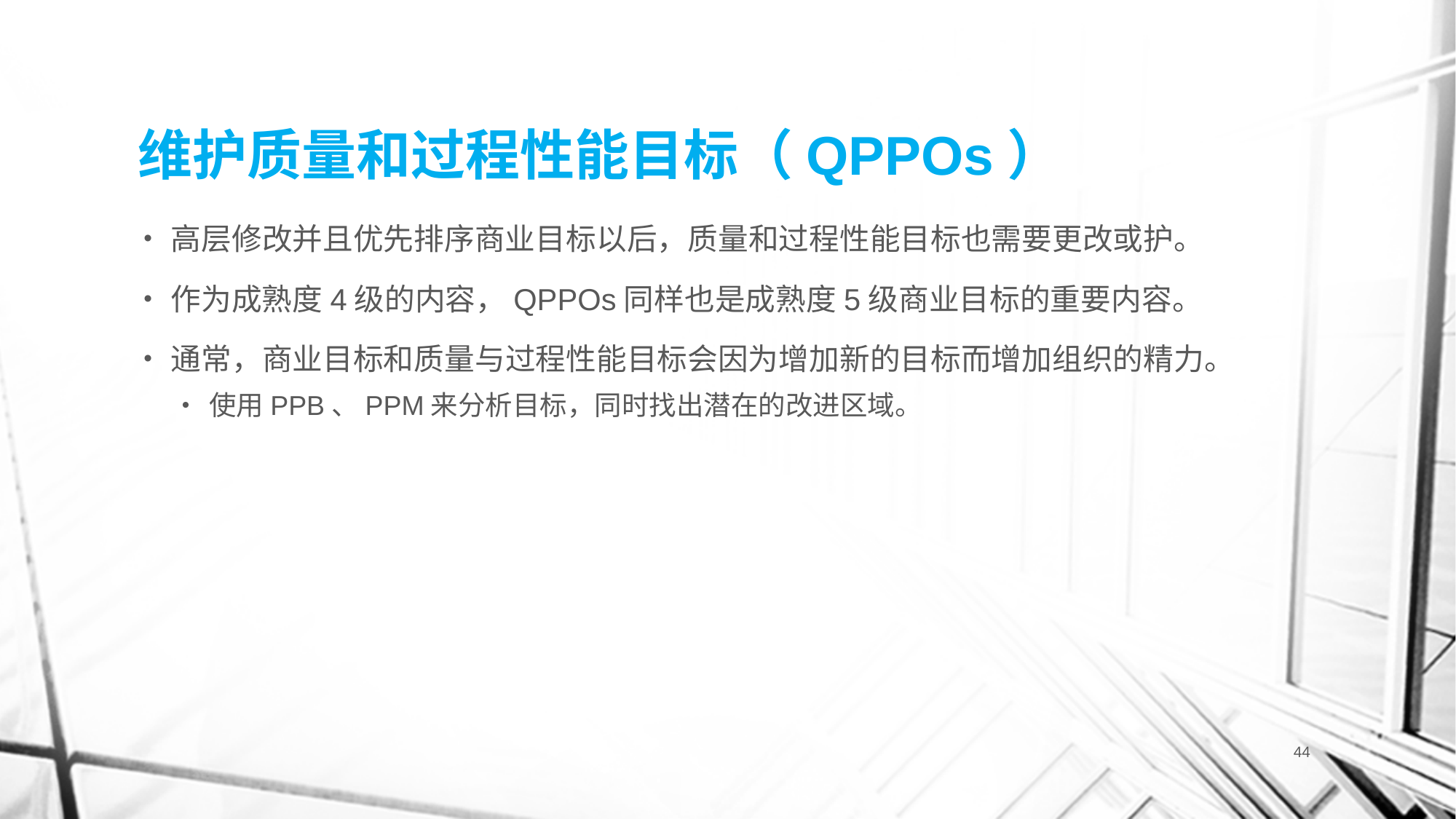

# 维护质量和过程性能目标（QPPOs）
高层修改并且优先排序商业目标以后，质量和过程性能目标也需要更改或护。
作为成熟度4级的内容，QPPOs同样也是成熟度5级商业目标的重要内容。
通常，商业目标和质量与过程性能目标会因为增加新的目标而增加组织的精力。
使用PPB、PPM来分析目标，同时找出潜在的改进区域。
44